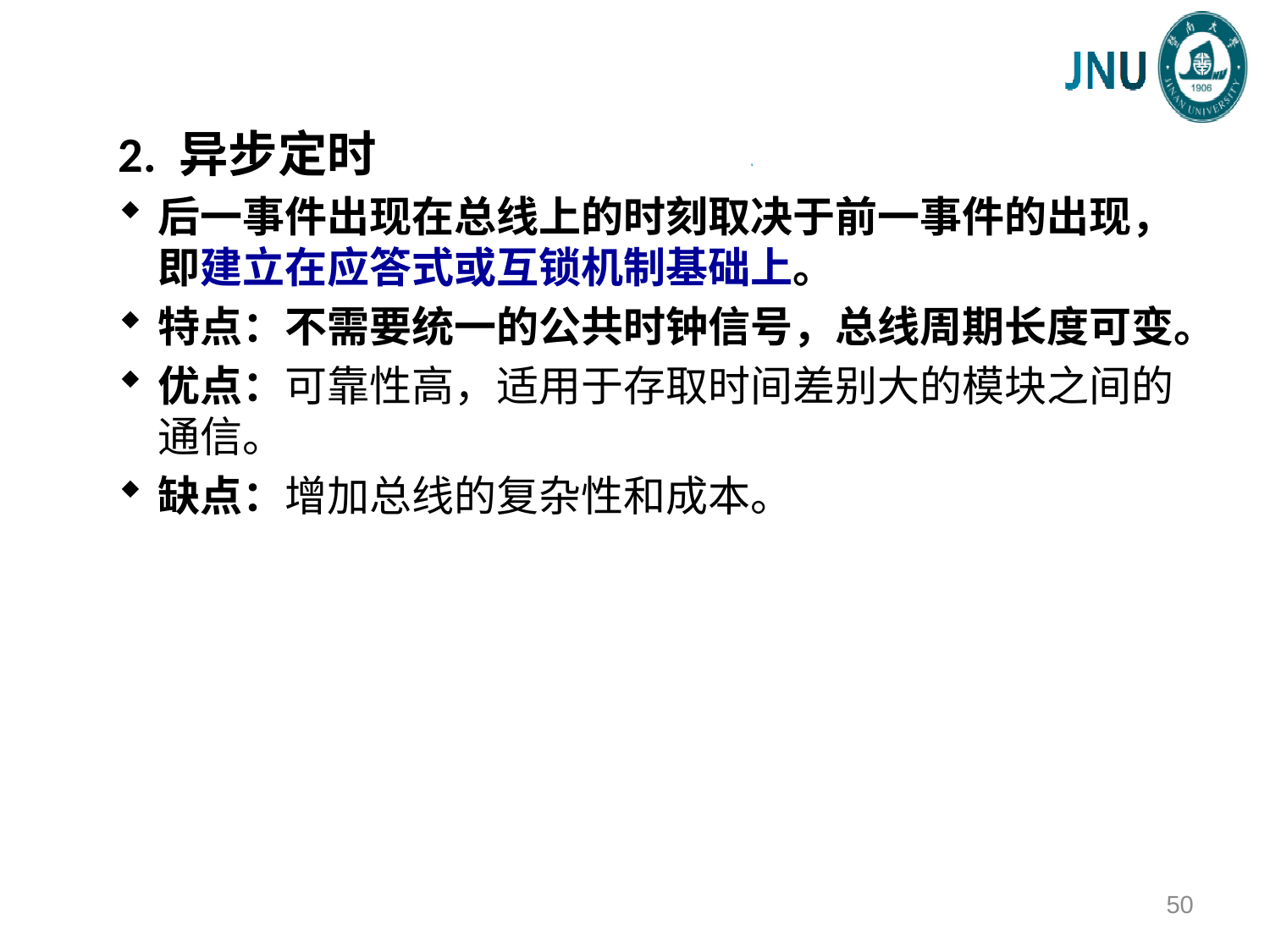

2. 异步定时
后一事件出现在总线上的时刻取决于前一事件的出现，即建立在应答式或互锁机制基础上。
特点：不需要统一的公共时钟信号，总线周期长度可变。
优点：可靠性高，适用于存取时间差别大的模块之间的通信。
缺点：增加总线的复杂性和成本。
50